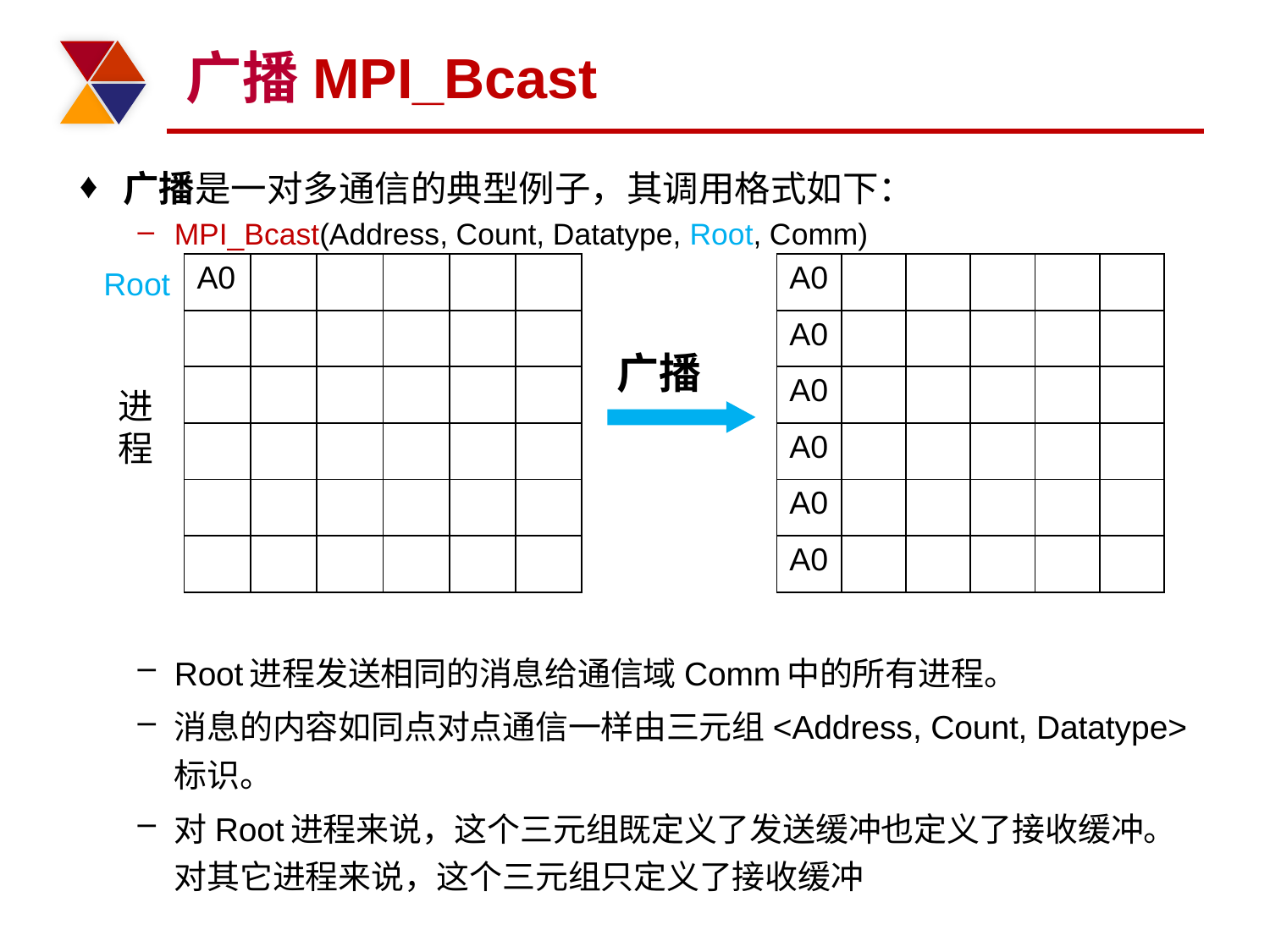

# 广播MPI_Bcast
广播是一对多通信的典型例子，其调用格式如下：
MPI_Bcast(Address, Count, Datatype, Root, Comm)

Root进程发送相同的消息给通信域Comm中的所有进程。
消息的内容如同点对点通信一样由三元组<Address, Count, Datatype>标识。
对Root进程来说，这个三元组既定义了发送缓冲也定义了接收缓冲。对其它进程来说，这个三元组只定义了接收缓冲
| A0 |  |  |  |  |  |
| --- | --- | --- | --- | --- | --- |
|  |  |  |  |  |  |
|  |  |  |  |  |  |
|  |  |  |  |  |  |
|  |  |  |  |  |  |
|  |  |  |  |  |  |
| A0 |  |  |  |  |  |
| --- | --- | --- | --- | --- | --- |
| A0 |  |  |  |  |  |
| A0 |  |  |  |  |  |
| A0 |  |  |  |  |  |
| A0 |  |  |  |  |  |
| A0 |  |  |  |  |  |
Root
广播

进程